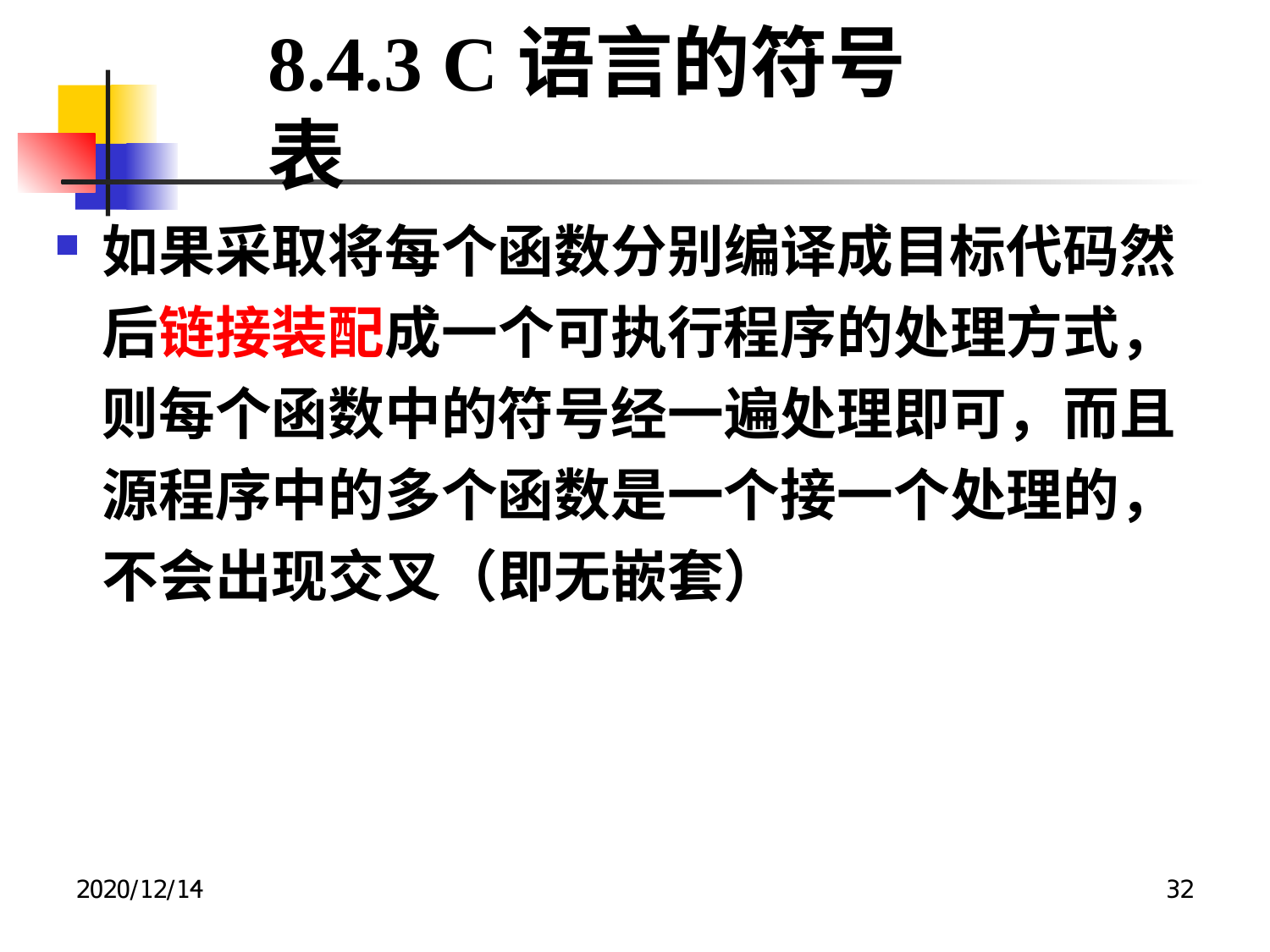

8.4.3 C语言的符号表
如果采取将每个函数分别编译成目标代码然后链接装配成一个可执行程序的处理方式，则每个函数中的符号经一遍处理即可，而且源程序中的多个函数是一个接一个处理的，不会出现交叉（即无嵌套）

2020/12/14
32